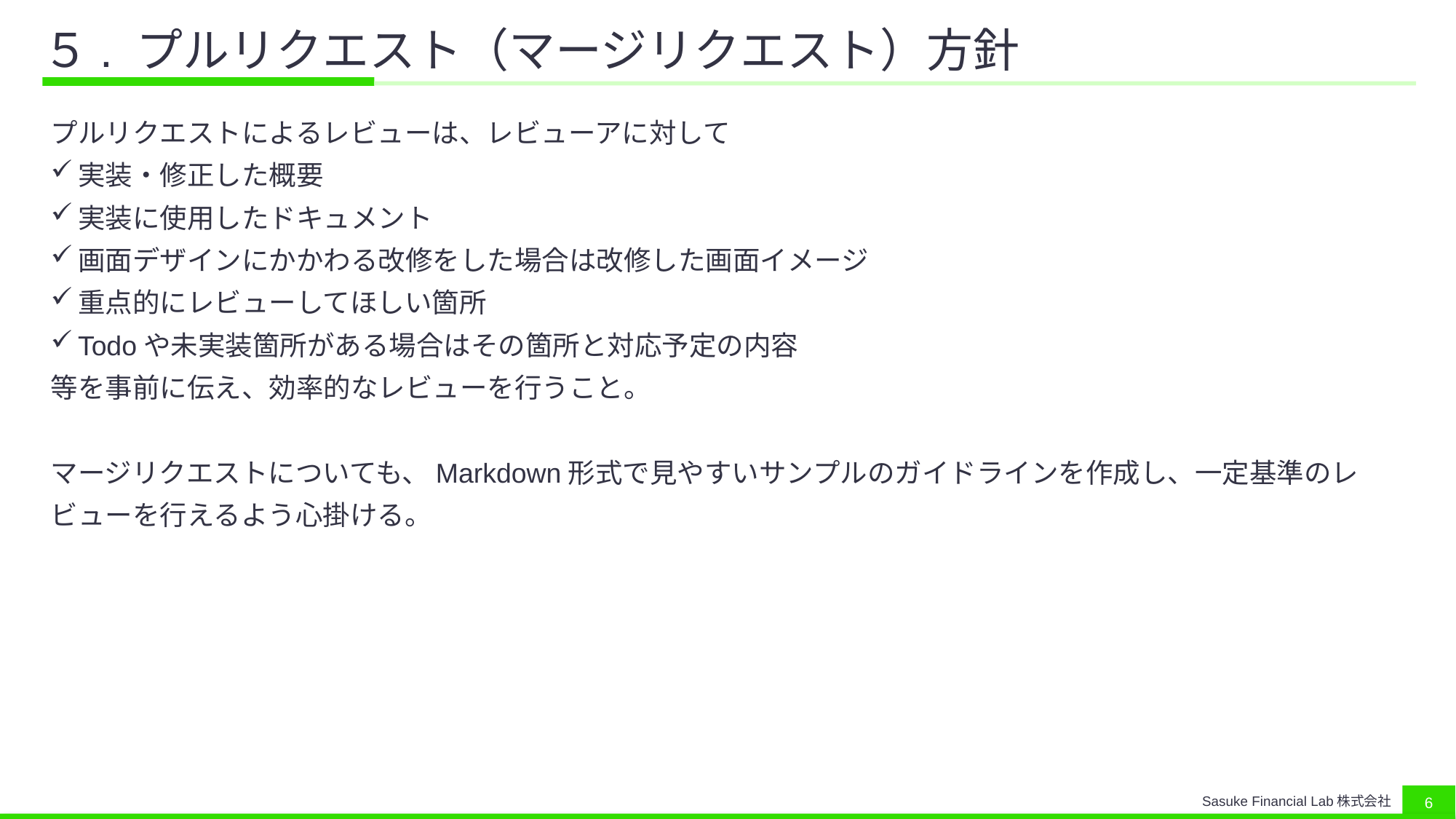

# ５. プルリクエスト（マージリクエスト）方針
プルリクエストによるレビューは、レビューアに対して
実装・修正した概要
実装に使用したドキュメント
画面デザインにかかわる改修をした場合は改修した画面イメージ
重点的にレビューしてほしい箇所
Todoや未実装箇所がある場合はその箇所と対応予定の内容
等を事前に伝え、効率的なレビューを行うこと。

マージリクエストについても、Markdown形式で見やすいサンプルのガイドラインを作成し、一定基準のレビューを行えるよう心掛ける。

6
Sasuke Financial Lab株式会社